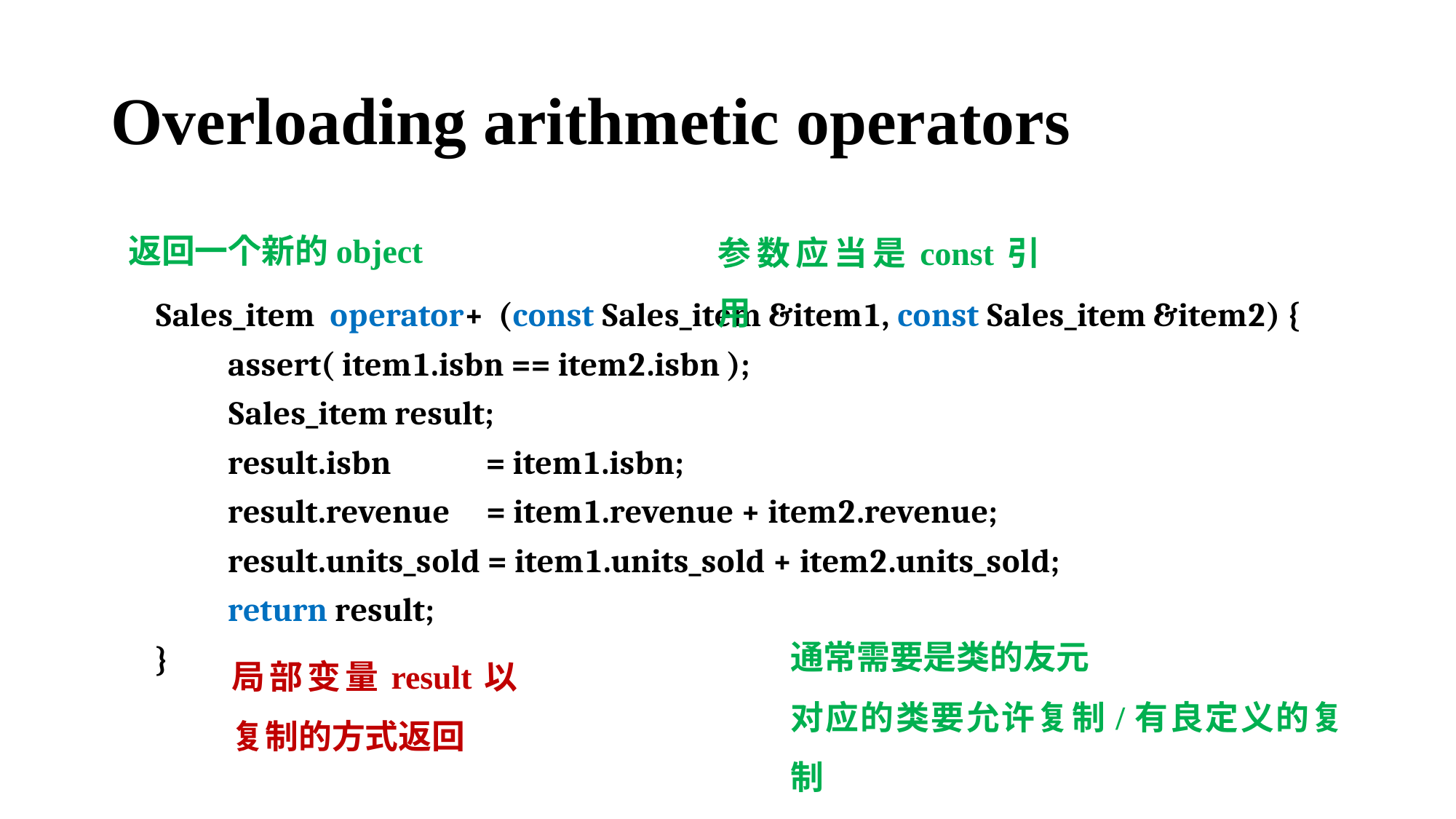

# Overloading arithmetic operators
返回一个新的object
参数应当是const引用
Sales_item  operator+  (const Sales_item &item1, const Sales_item &item2) {
          assert( item1.isbn == item2.isbn );
          Sales_item result;
          result.isbn             = item1.isbn;
          result.revenue     = item1.revenue + item2.revenue;
          result.units_sold = item1.units_sold + item2.units_sold;
          return result;
}
通常需要是类的友元
对应的类要允许复制/有良定义的复制
局部变量result以复制的方式返回